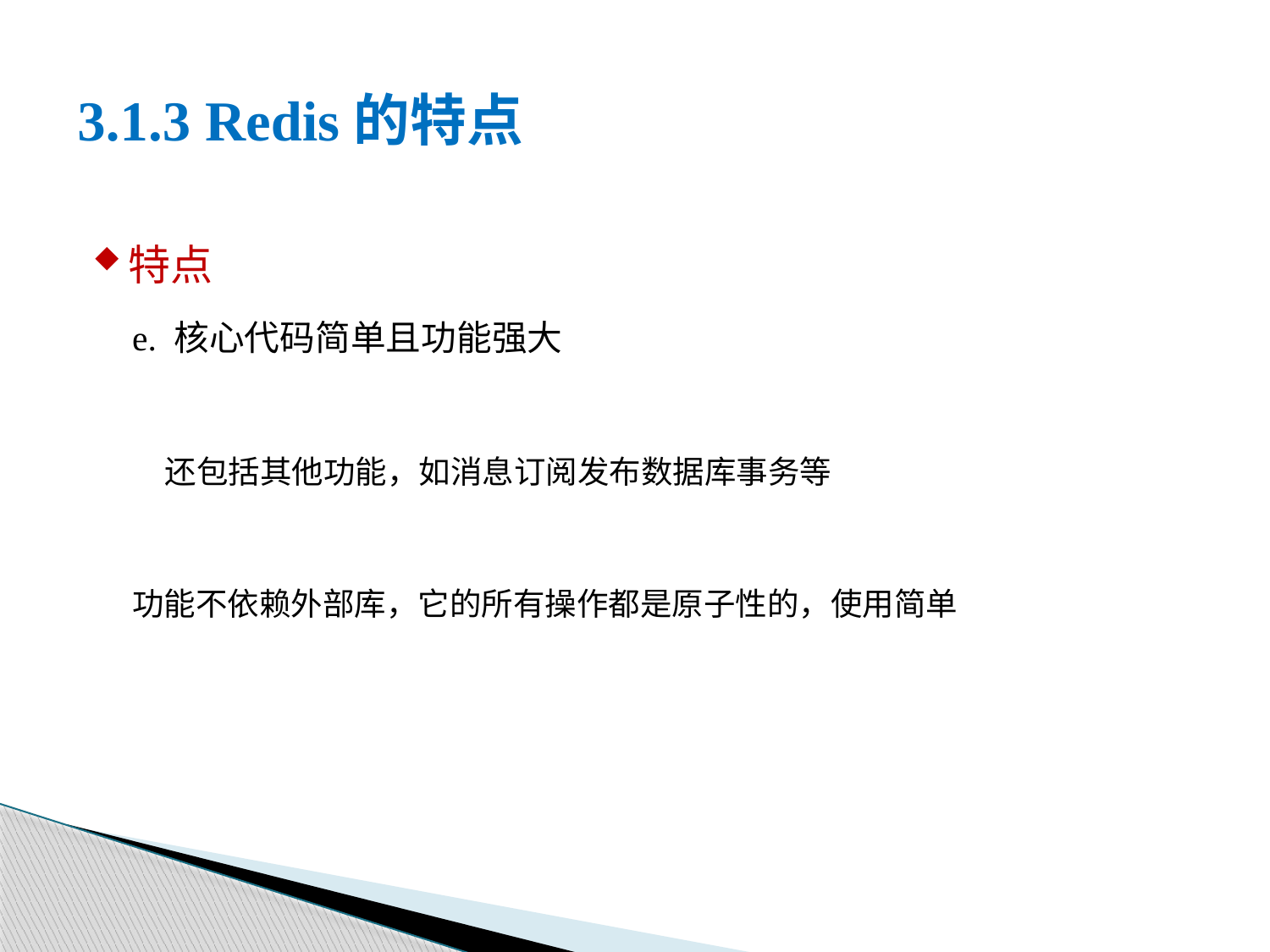

# 3.1.3 Redis的特点
特点
e. 核心代码简单且功能强大

还包括其他功能，如消息订阅发布数据库事务等

功能不依赖外部库，它的所有操作都是原子性的，使用简单